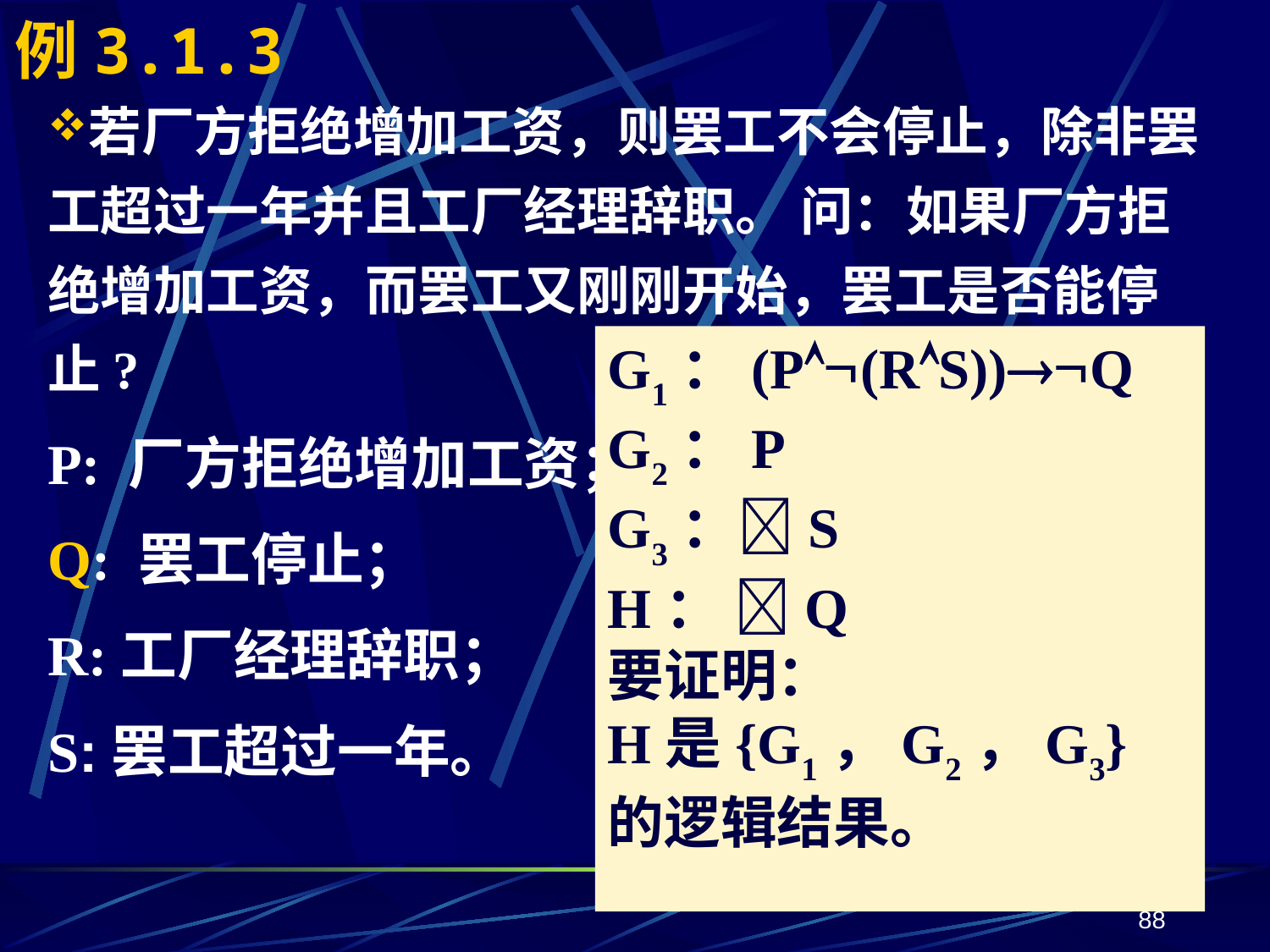

# 例3.1.3
若厂方拒绝增加工资，则罢工不会停止，除非罢工超过一年并且工厂经理辞职。 问：如果厂方拒绝增加工资，而罢工又刚刚开始，罢工是否能停止?
P: 厂方拒绝增加工资；
Q: 罢工停止；
R:工厂经理辞职；
S:罢工超过一年。

G1：(P∧¬(R∧S))→¬Q
G2：P
G3：¬S
H： ¬Q
要证明：
H是{G1，G2，G3}的逻辑结果。

88